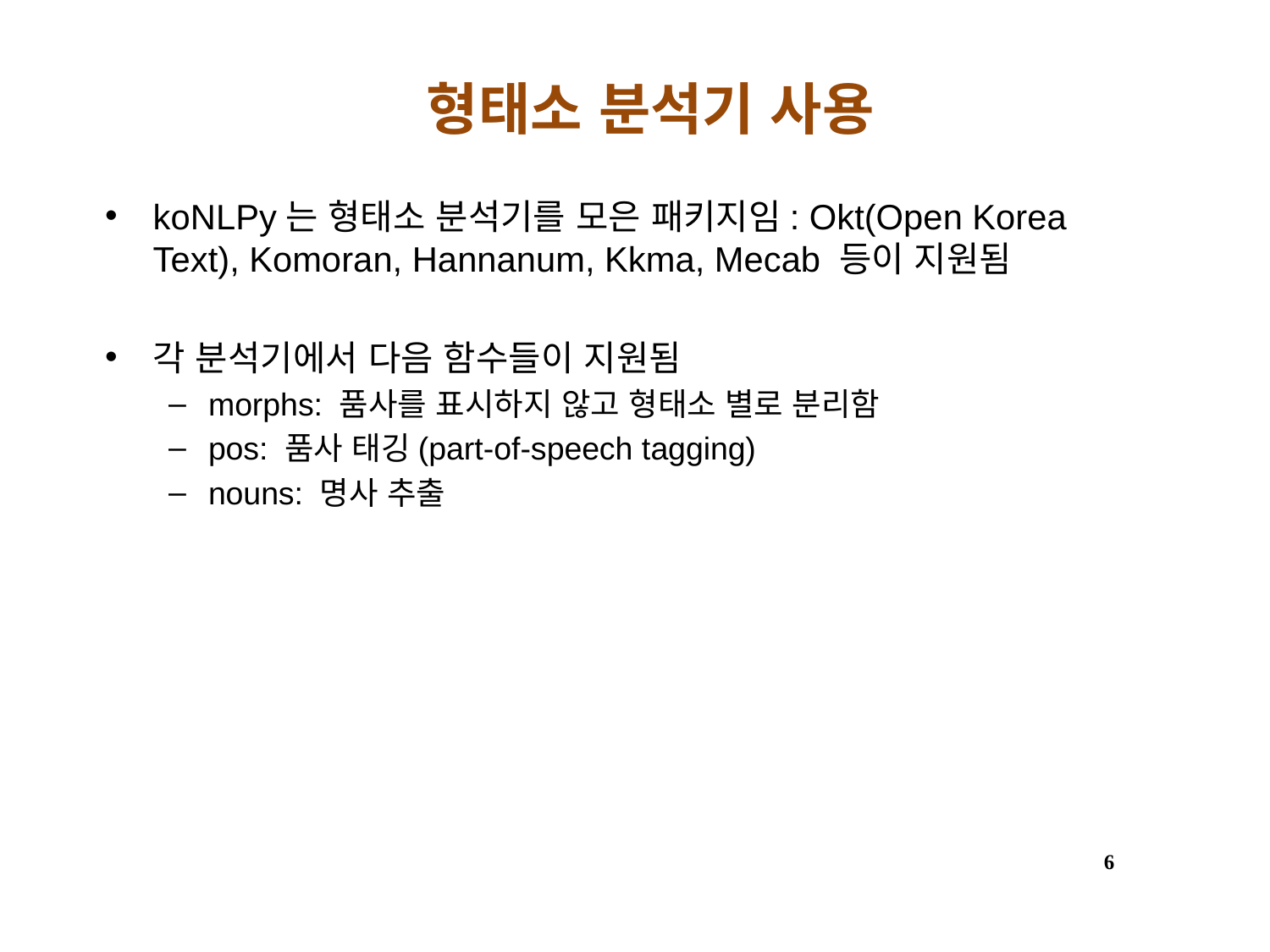

# 형태소 분석기 사용
koNLPy는 형태소 분석기를 모은 패키지임: Okt(Open Korea Text), Komoran, Hannanum, Kkma, Mecab 등이 지원됨

각 분석기에서 다음 함수들이 지원됨
morphs: 품사를 표시하지 않고 형태소 별로 분리함
pos: 품사 태깅(part-of-speech tagging)
nouns: 명사 추출
6